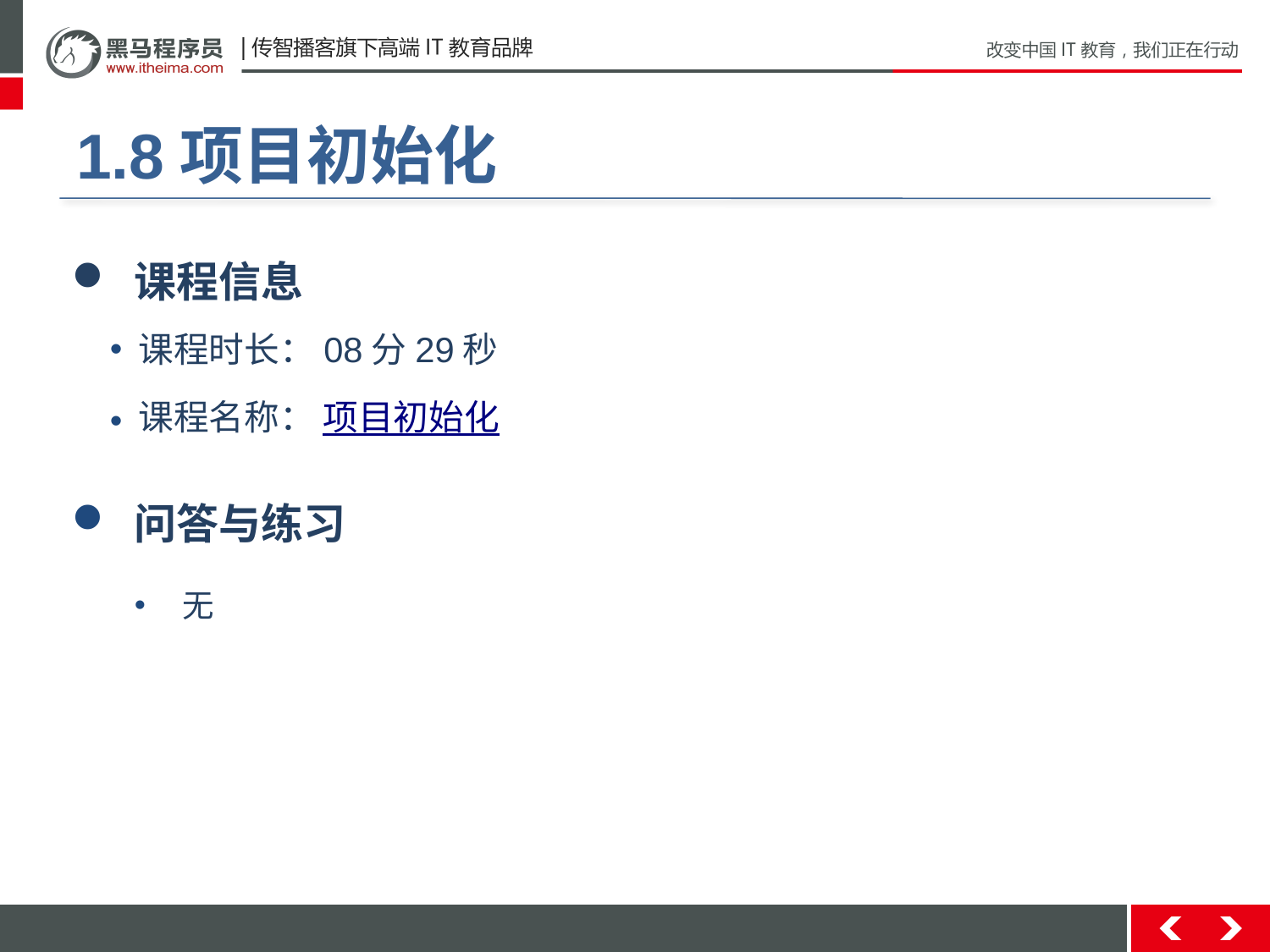

#
1.8项目初始化
 课程信息
 课程时长：08分29秒
 课程名称： 项目初始化
 问答与练习
无